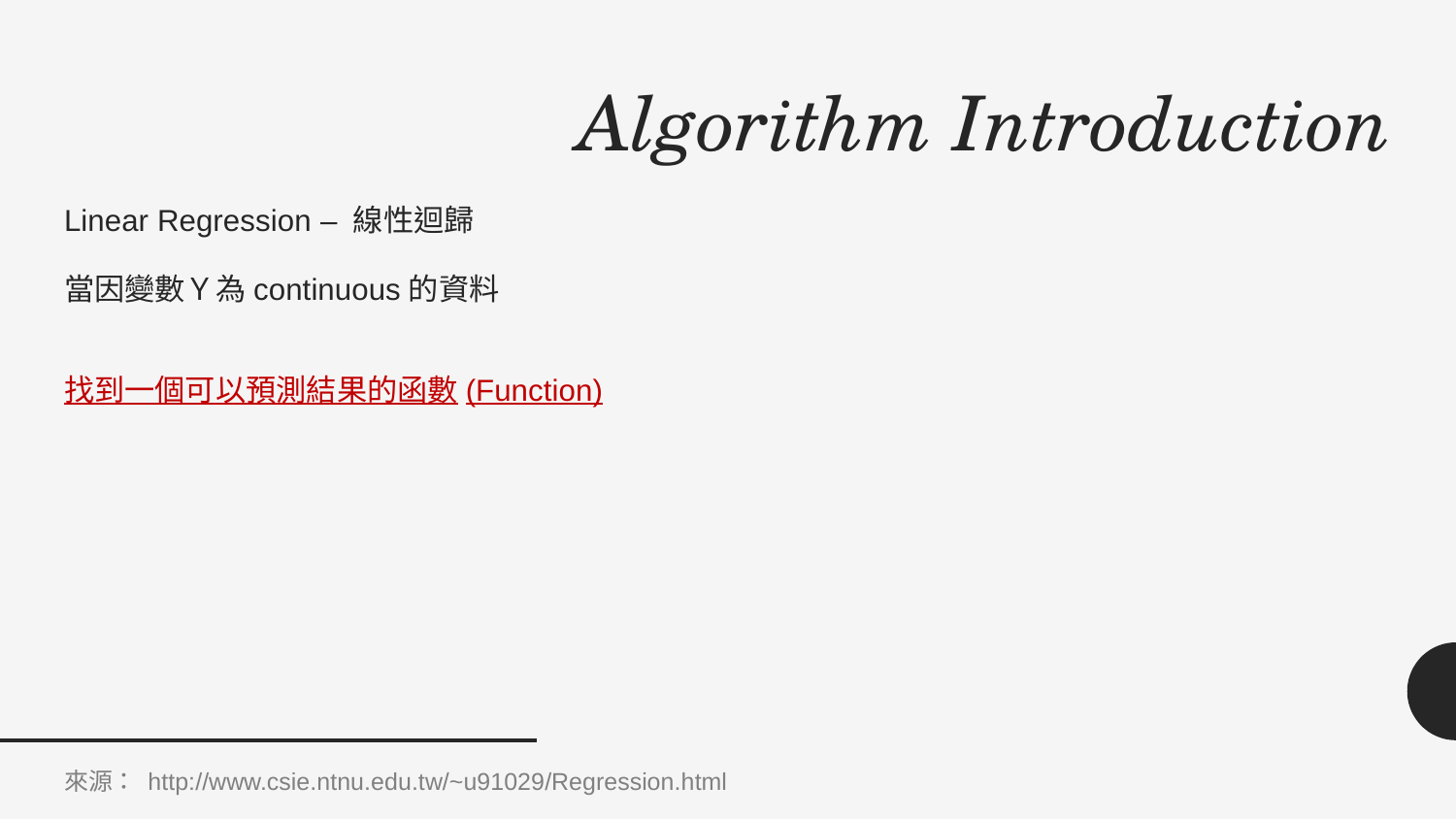

# Algorithm Introduction
Linear Regression – 線性迴歸
當因變數Ｙ為continuous的資料
找到一個可以預測結果的函數(Function)

來源： http://www.csie.ntnu.edu.tw/~u91029/Regression.html